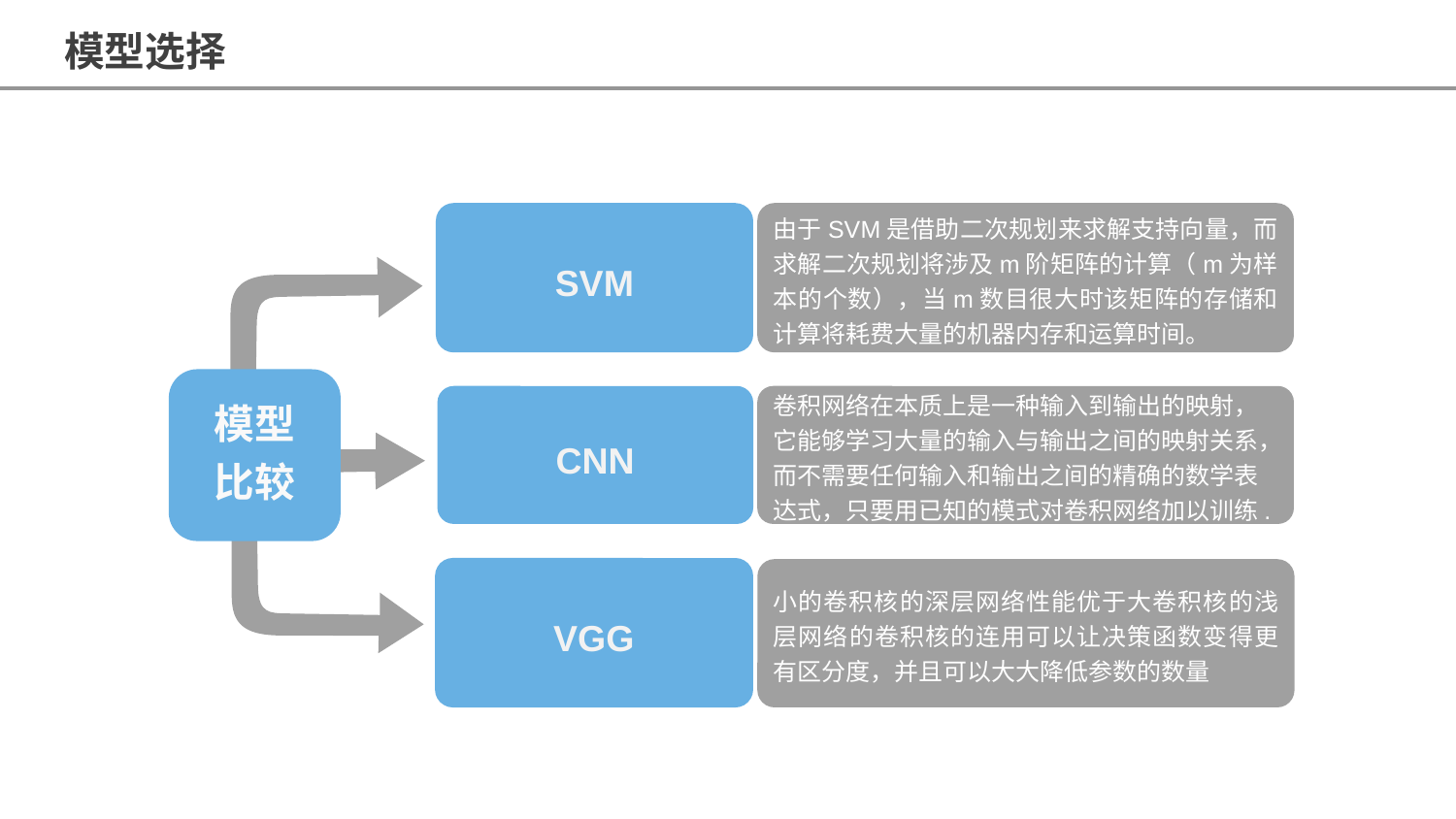

模型选择
SVM
由于SVM是借助二次规划来求解支持向量，而求解二次规划将涉及m阶矩阵的计算（m为样本的个数），当m数目很大时该矩阵的存储和计算将耗费大量的机器内存和运算时间。

模型
比较
CNN
卷积网络在本质上是一种输入到输出的映射，它能够学习大量的输入与输出之间的映射关系，而不需要任何输入和输出之间的精确的数学表达式，只要用已知的模式对卷积网络加以训练.

VGG
小的卷积核的深层网络性能优于大卷积核的浅层网络的卷积核的连用可以让决策函数变得更有区分度，并且可以大大降低参数的数量